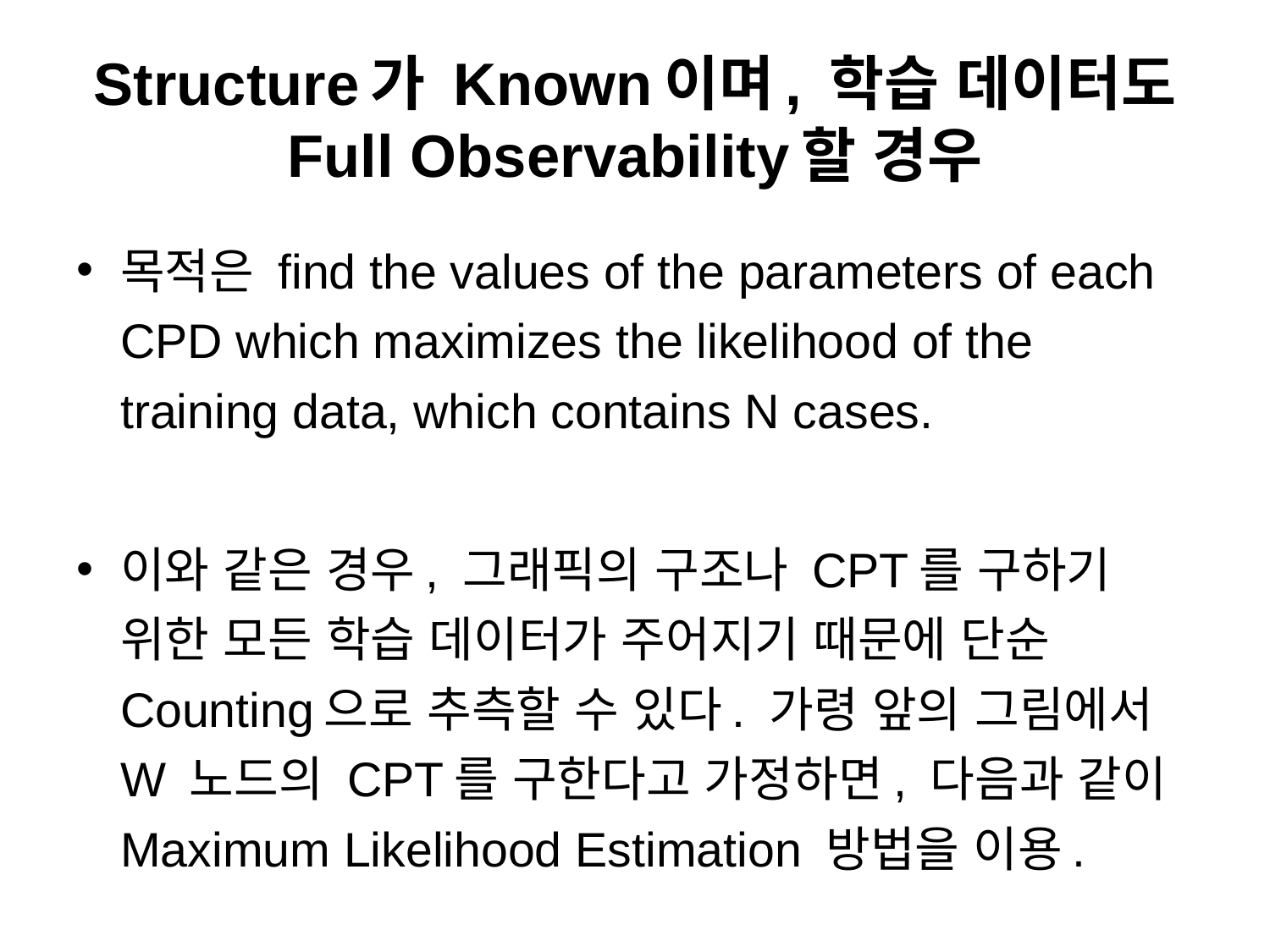

# Structure가 Known이며, 학습 데이터도 Full Observability할 경우
목적은 find the values of the parameters of each CPD which maximizes the likelihood of the training data, which contains N cases.

이와 같은 경우, 그래픽의 구조나 CPT를 구하기 위한 모든 학습 데이터가 주어지기 때문에 단순 Counting으로 추측할 수 있다. 가령 앞의 그림에서 W 노드의 CPT를 구한다고 가정하면, 다음과 같이 Maximum Likelihood Estimation 방법을 이용.